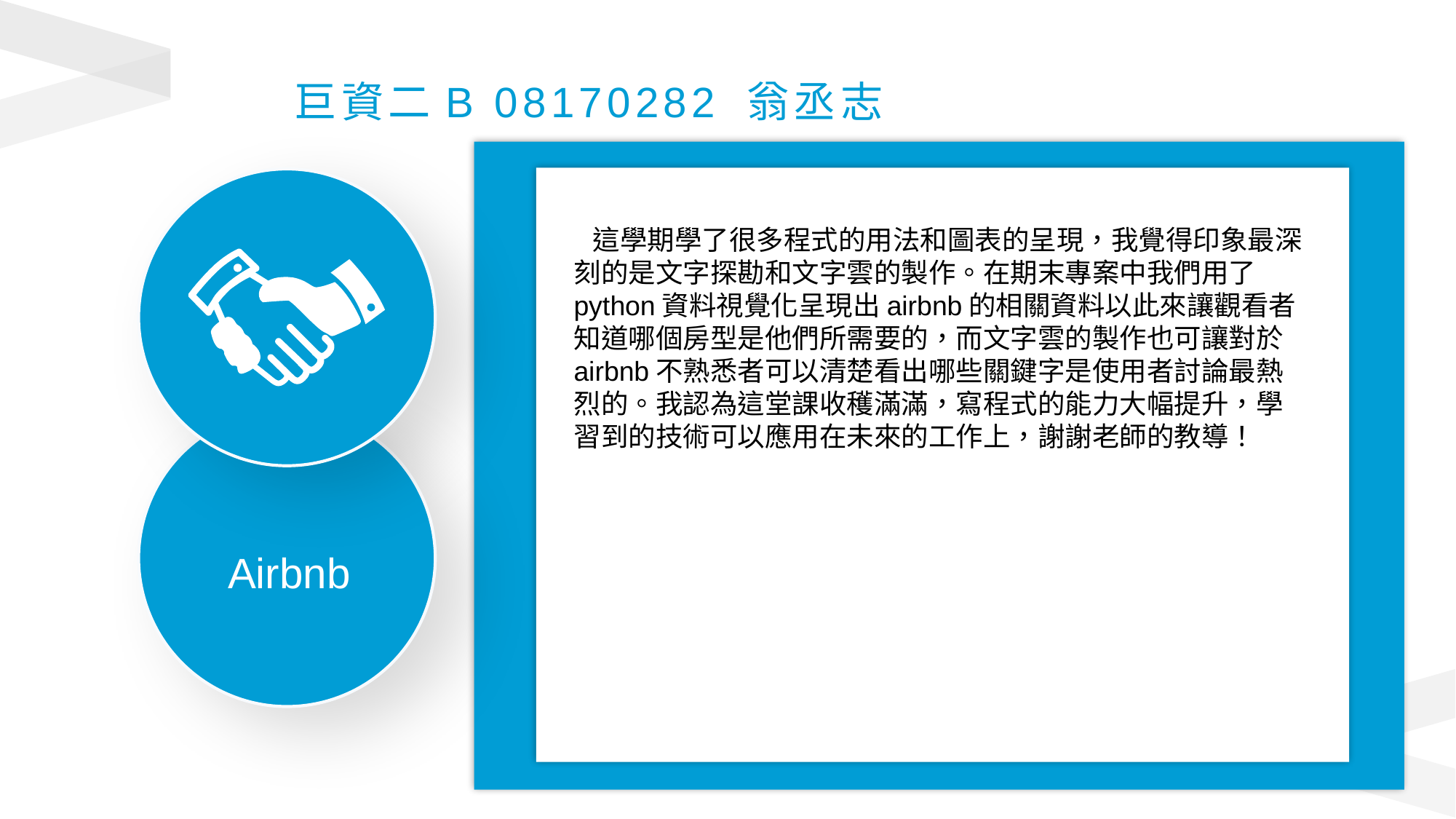

巨資二B 08170282 翁丞志

  這學期學了很多程式的用法和圖表的呈現，我覺得印象最深刻的是文字探勘和文字雲的製作。在期末專案中我們用了python資料視覺化呈現出airbnb的相關資料以此來讓觀看者知道哪個房型是他們所需要的，而文字雲的製作也可讓對於airbnb不熟悉者可以清楚看出哪些關鍵字是使用者討論最熱烈的。我認為這堂課收穫滿滿，寫程式的能力大幅提升，學習到的技術可以應用在未來的工作上，謝謝老師的教導！

Airbnb